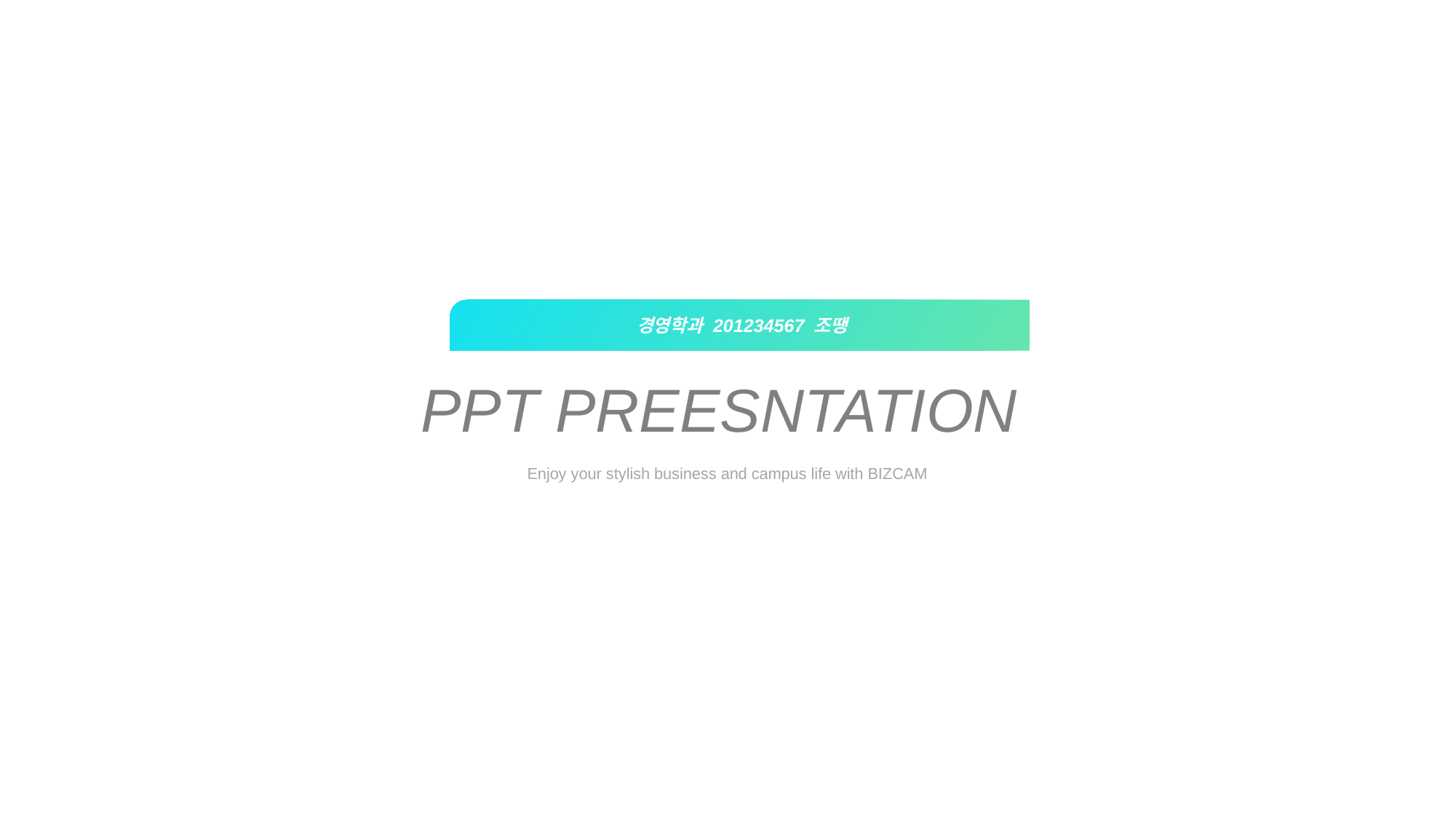

경영학과 201234567 조땡
PPT PREESNTATION
Enjoy your stylish business and campus life with BIZCAM